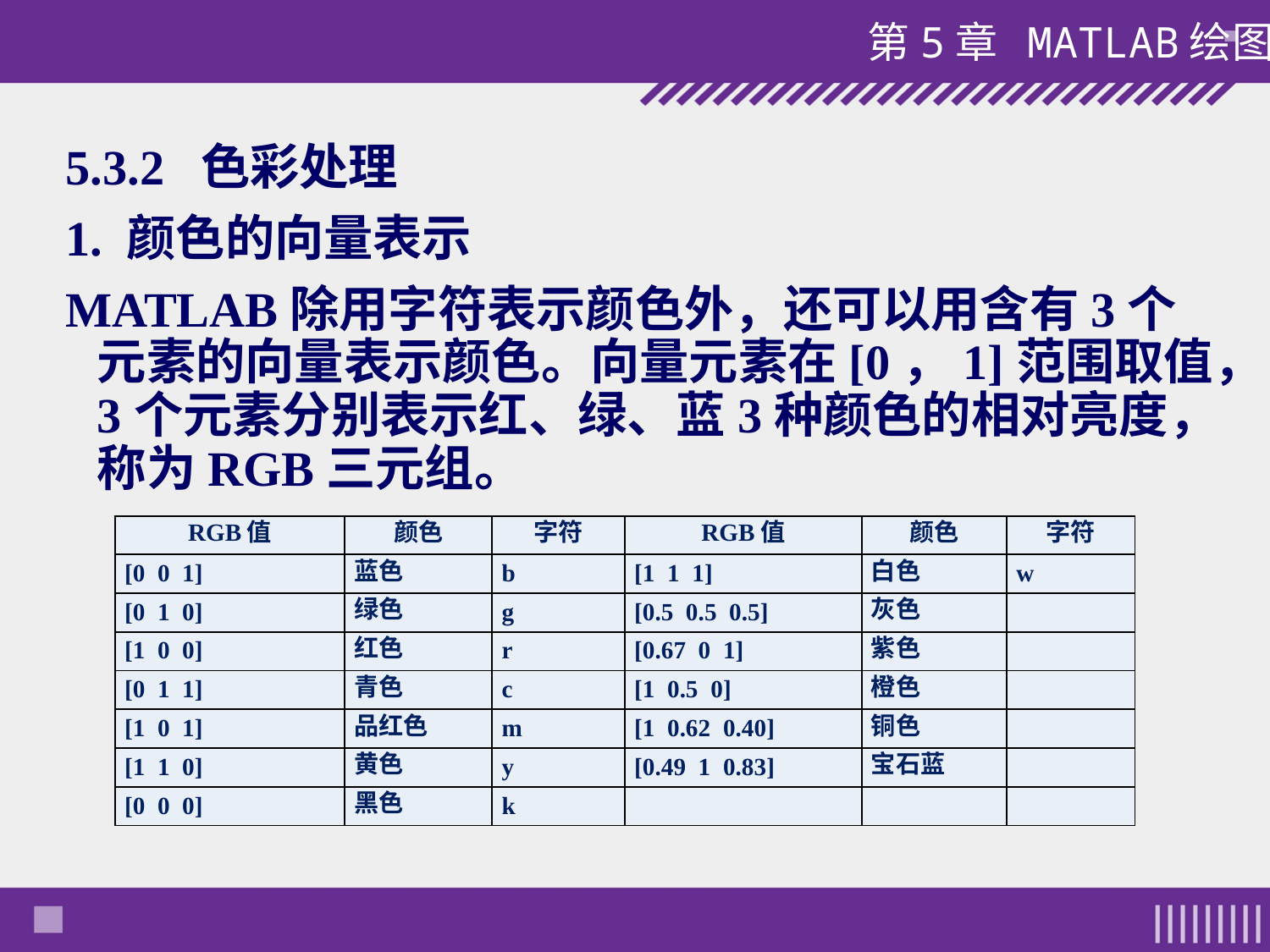

#
5.3.2  色彩处理
1. 颜色的向量表示
MATLAB除用字符表示颜色外，还可以用含有3个元素的向量表示颜色。向量元素在[0，1]范围取值，3个元素分别表示红、绿、蓝3种颜色的相对亮度，称为RGB三元组。
| RGB值 | 颜色 | 字符 | RGB值 | 颜色 | 字符 |
| --- | --- | --- | --- | --- | --- |
| [0 0 1] | 蓝色 | b | [1 1 1] | 白色 | w |
| [0 1 0] | 绿色 | g | [0.5 0.5 0.5] | 灰色 |  |
| [1 0 0] | 红色 | r | [0.67 0 1] | 紫色 |  |
| [0 1 1] | 青色 | c | [1 0.5 0] | 橙色 |  |
| [1 0 1] | 品红色 | m | [1 0.62 0.40] | 铜色 |  |
| [1 1 0] | 黄色 | y | [0.49 1 0.83] | 宝石蓝 |  |
| [0 0 0] | 黑色 | k |  |  |  |